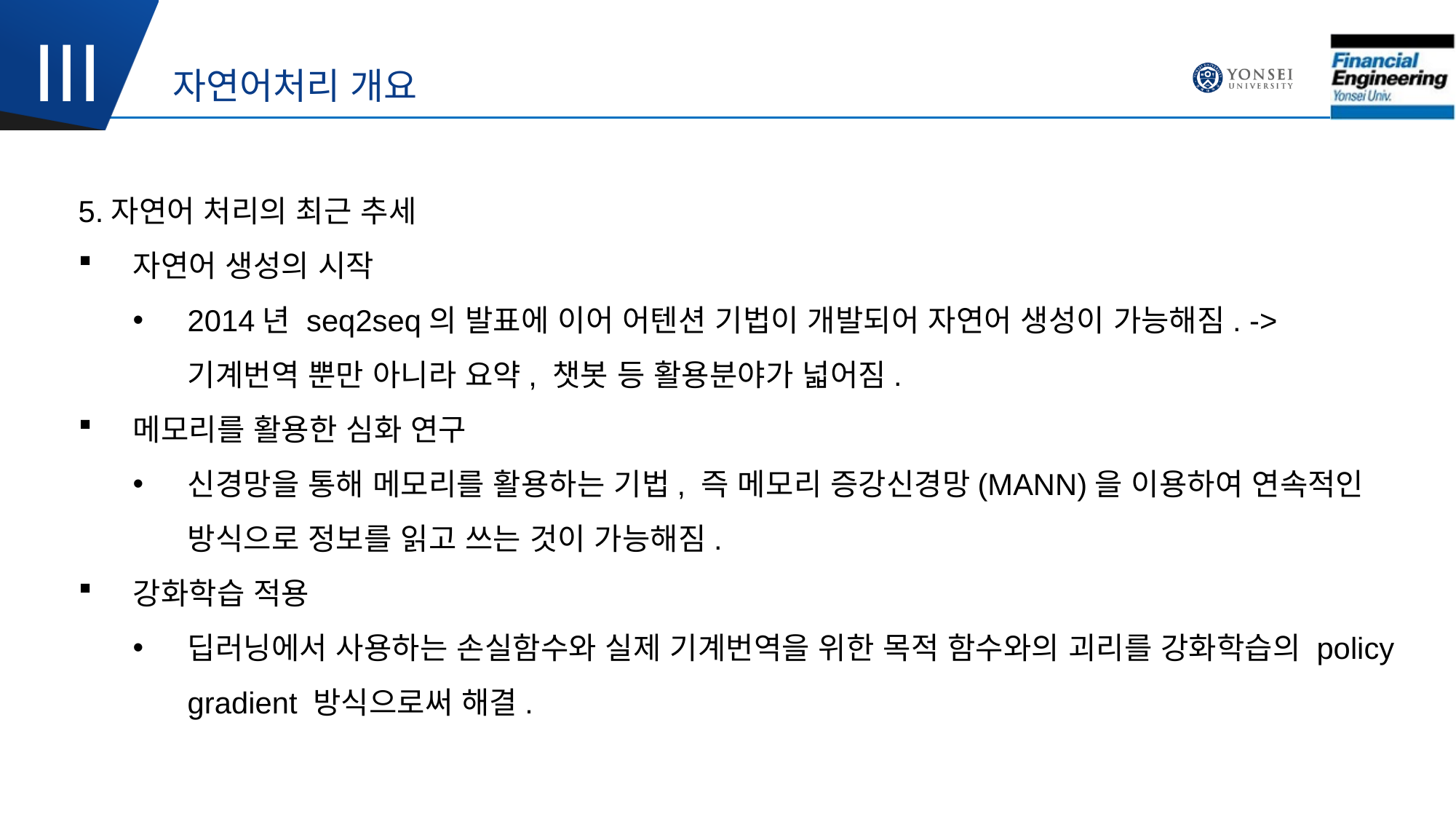

III

자연어처리 개요
5.자연어 처리의 최근 추세
자연어 생성의 시작
2014년 seq2seq의 발표에 이어 어텐션 기법이 개발되어 자연어 생성이 가능해짐. ->기계번역 뿐만 아니라 요약, 챗봇 등 활용분야가 넓어짐.
메모리를 활용한 심화 연구
신경망을 통해 메모리를 활용하는 기법, 즉 메모리 증강신경망(MANN)을 이용하여 연속적인 방식으로 정보를 읽고 쓰는 것이 가능해짐.
강화학습 적용
딥러닝에서 사용하는 손실함수와 실제 기계번역을 위한 목적 함수와의 괴리를 강화학습의 policy gradient 방식으로써 해결.